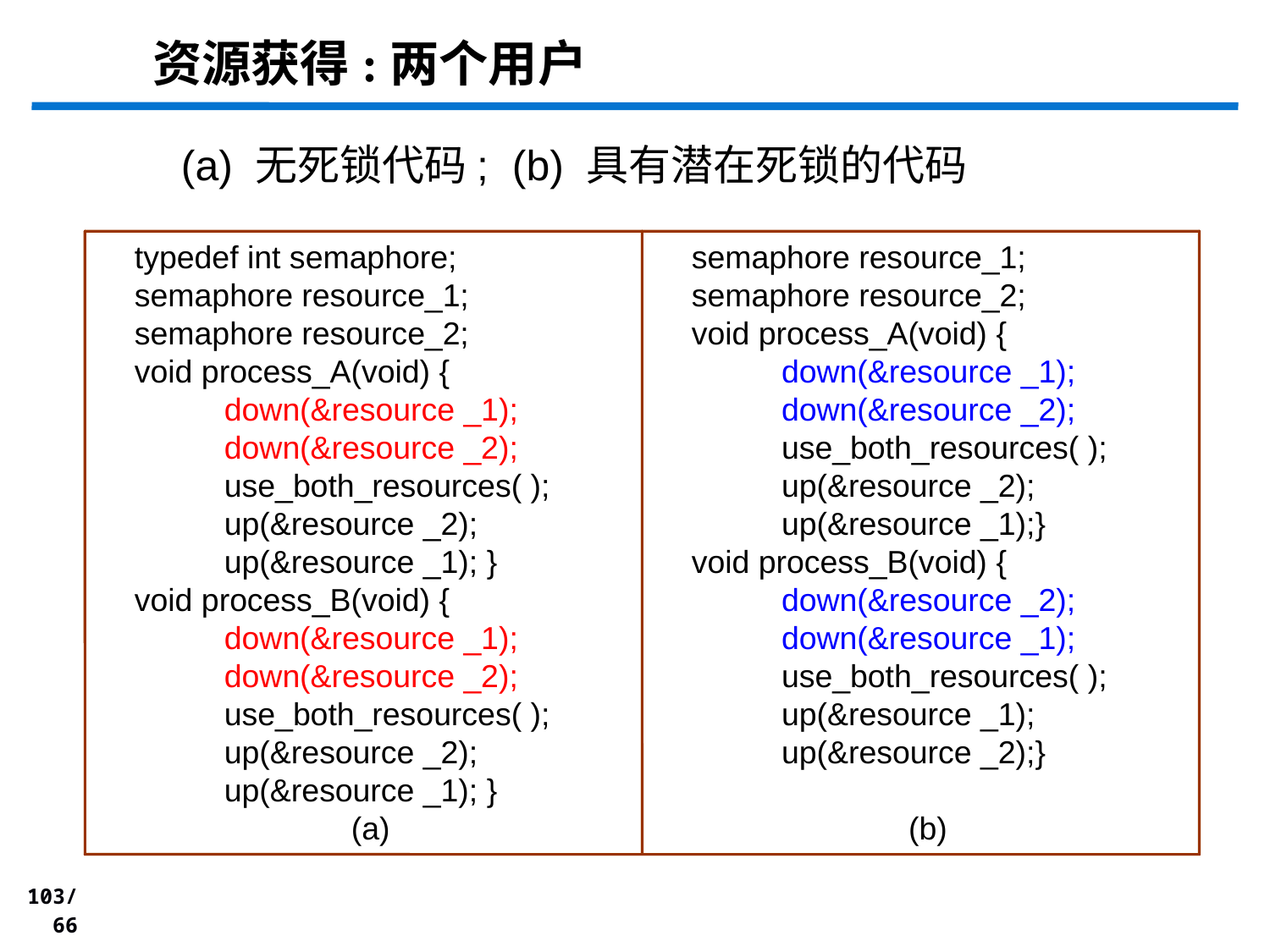

# 资源获得:两个用户
(a) 无死锁代码;  (b) 具有潜在死锁的代码
typedef int semaphore;
semaphore resource_1;
semaphore resource_2;
void process_A(void) {
	down(&resource _1);
	down(&resource _2);
	use_both_resources( );
	up(&resource _2);
	up(&resource _1); }
void process_B(void) {
	down(&resource _1);
	down(&resource _2);
	use_both_resources( );
	up(&resource _2);
	up(&resource _1); }
		(a)

semaphore resource_1;
semaphore resource_2;
void process_A(void) {
	down(&resource _1);
	down(&resource _2);
	use_both_resources( );
	up(&resource _2);
	up(&resource _1);}
void process_B(void) {
	down(&resource _2);
	down(&resource _1);
	use_both_resources( );
	up(&resource _1);
	up(&resource _2);}

		(b)